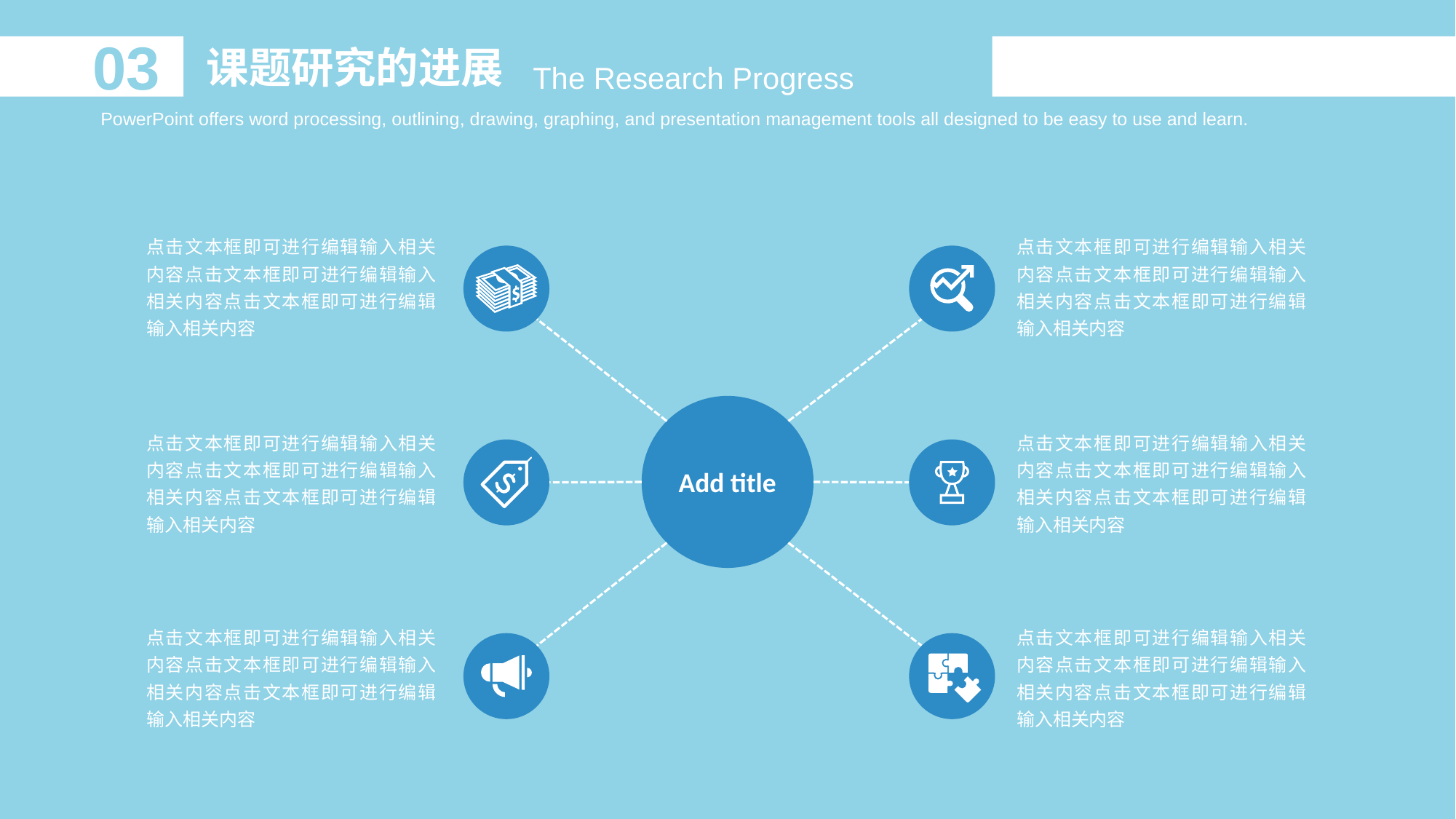

03
课题研究的进展

The Research Progress
PowerPoint offers word processing, outlining, drawing, graphing, and presentation management tools all designed to be easy to use and learn.
点击文本框即可进行编辑输入相关内容点击文本框即可进行编辑输入相关内容点击文本框即可进行编辑输入相关内容
点击文本框即可进行编辑输入相关内容点击文本框即可进行编辑输入相关内容点击文本框即可进行编辑输入相关内容

Add title
点击文本框即可进行编辑输入相关内容点击文本框即可进行编辑输入相关内容点击文本框即可进行编辑输入相关内容
点击文本框即可进行编辑输入相关内容点击文本框即可进行编辑输入相关内容点击文本框即可进行编辑输入相关内容

点击文本框即可进行编辑输入相关内容点击文本框即可进行编辑输入相关内容点击文本框即可进行编辑输入相关内容
点击文本框即可进行编辑输入相关内容点击文本框即可进行编辑输入相关内容点击文本框即可进行编辑输入相关内容